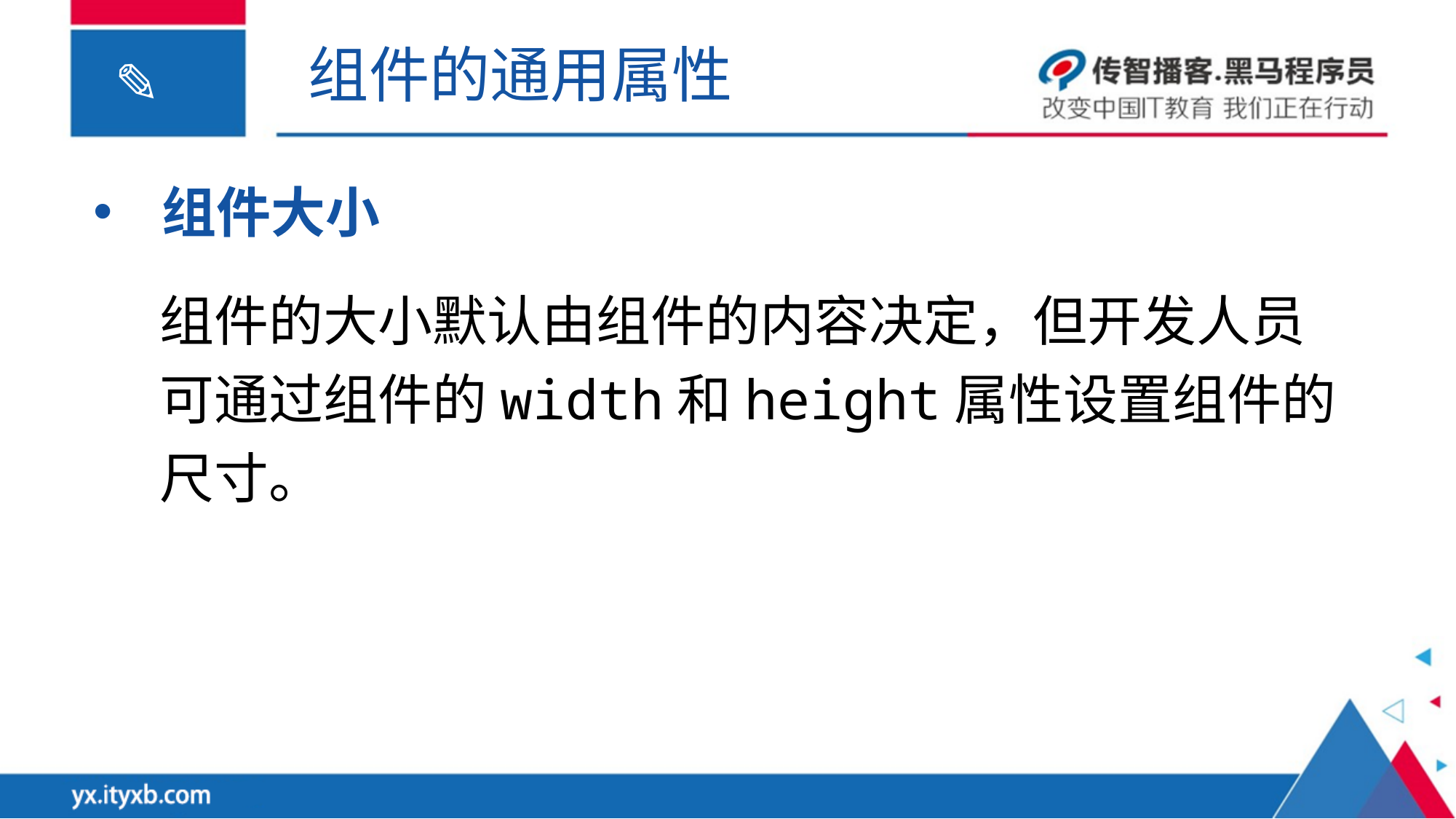

组件的通用属性
组件大小
组件的大小默认由组件的内容决定，但开发人员可通过组件的width和height属性设置组件的尺寸。